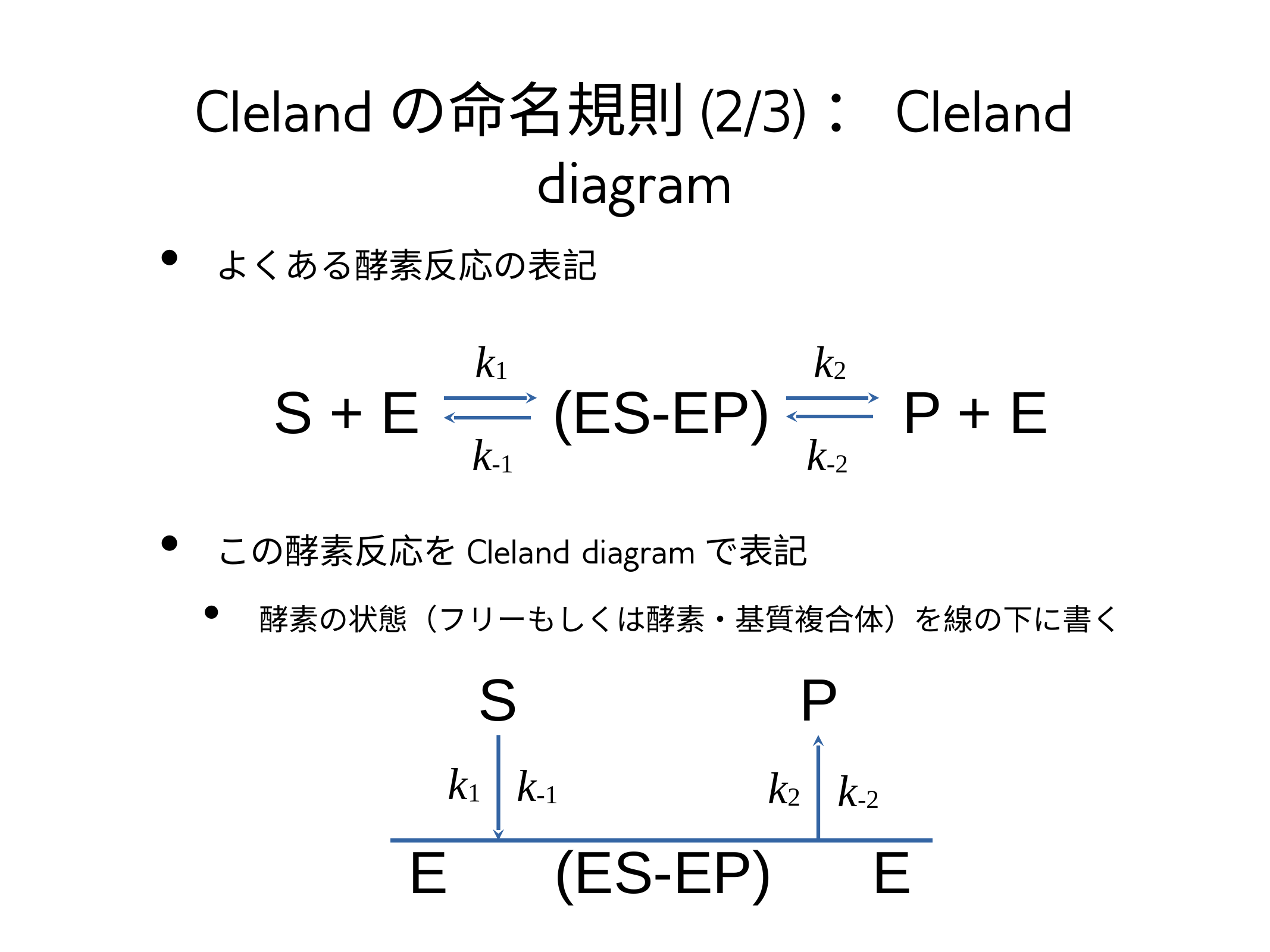

# Clelandの命名規則(2/3)：Cleland diagram
よくある酵素反応の表記

この酵素反応をCleland diagramで表記
酵素の状態（フリーもしくは酵素・基質複合体）を線の下に書く
k1
k2
S + E        (ES-EP)        P + E

k-1
k-2
S
P

k1
k-1
k2
k-2
E
(ES-EP)
E